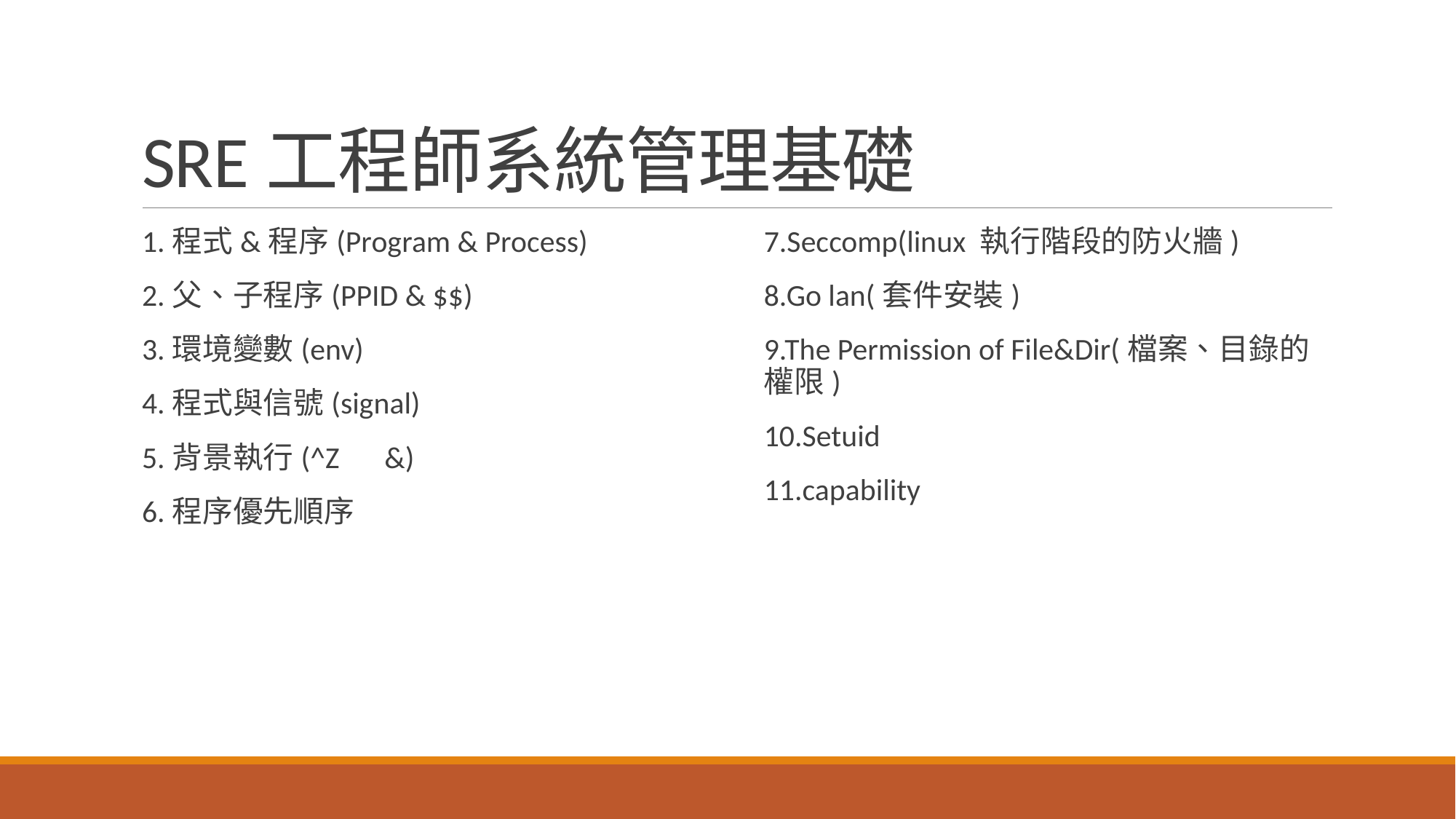

# SRE工程師系統管理基礎
1.程式&程序(Program & Process)
2.父、子程序(PPID & $$)
3.環境變數(env)
4.程式與信號(signal)
5.背景執行(^Z　&)
6.程序優先順序
7.Seccomp(linux 執行階段的防火牆)
8.Go lan(套件安裝)
9.The Permission of File&Dir(檔案、目錄的權限)
10.Setuid
11.capability